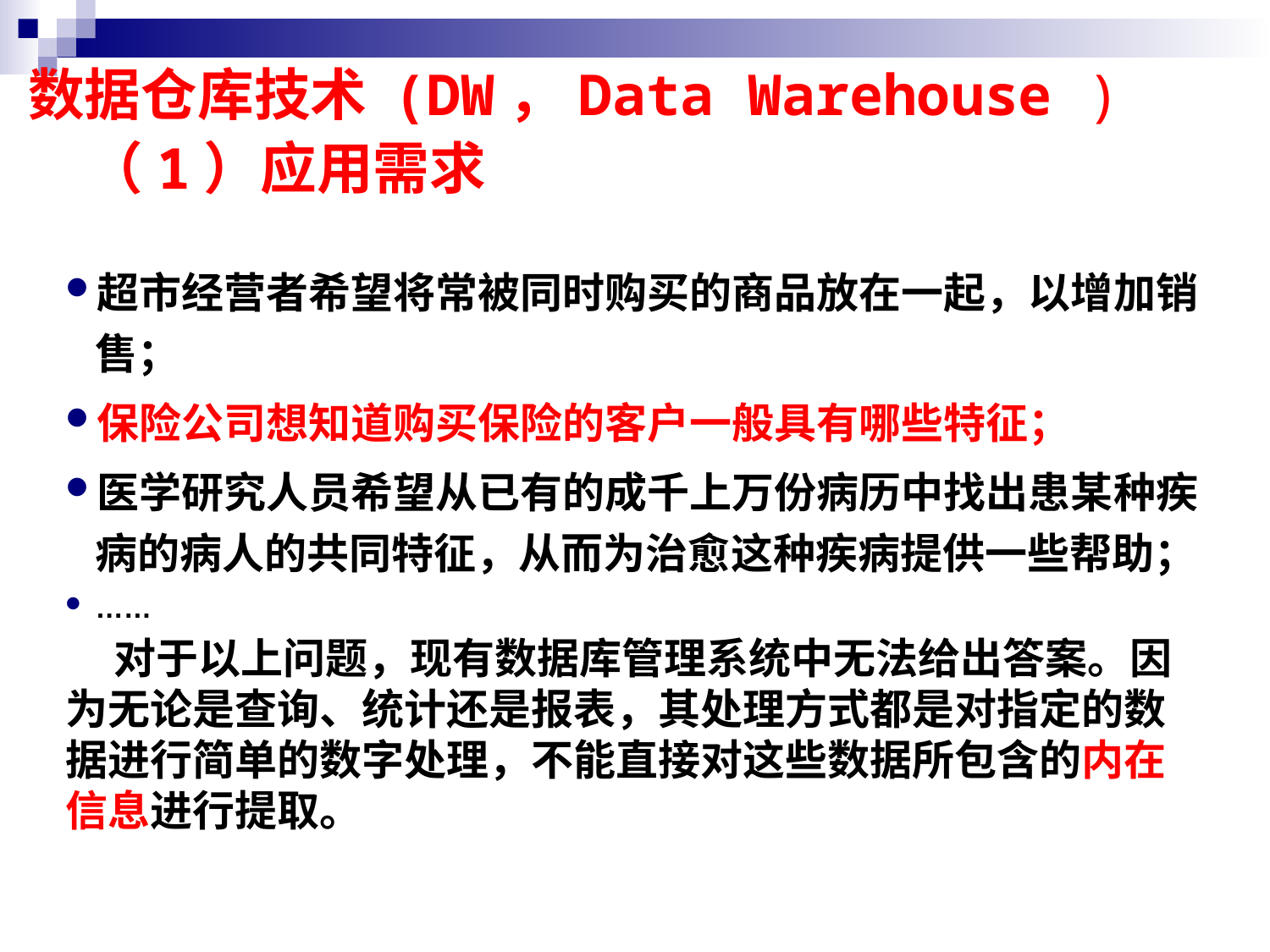

数据仓库技术 (DW，Data Warehouse )
（1）应用需求

超市经营者希望将常被同时购买的商品放在一起，以增加销售；
保险公司想知道购买保险的客户一般具有哪些特征；
医学研究人员希望从已有的成千上万份病历中找出患某种疾病的病人的共同特征，从而为治愈这种疾病提供一些帮助；
……
     对于以上问题，现有数据库管理系统中无法给出答案。因为无论是查询、统计还是报表，其处理方式都是对指定的数据进行简单的数字处理，不能直接对这些数据所包含的内在信息进行提取。